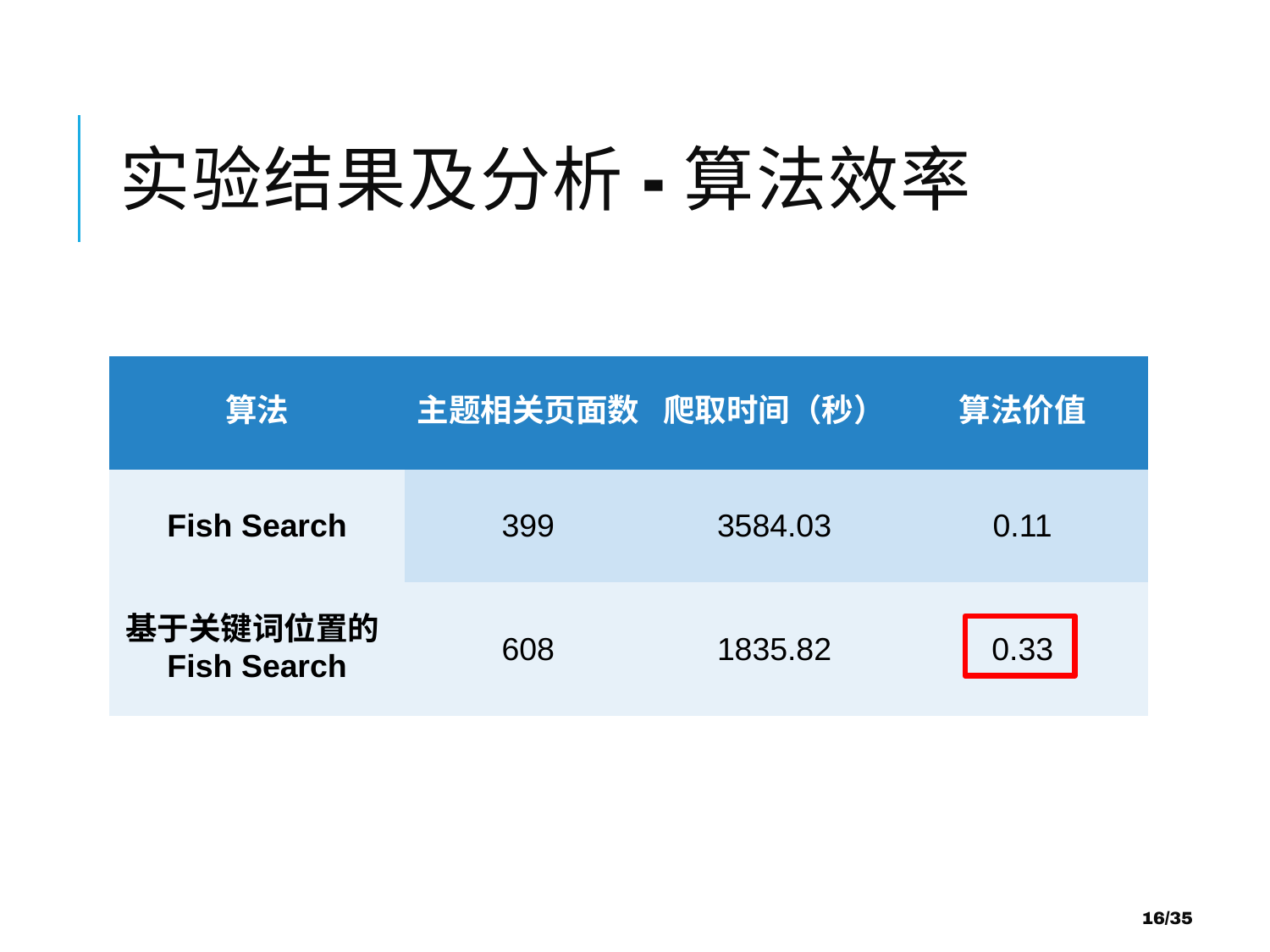

# 实验结果及分析-算法效率
| 算法 | 主题相关页面数 | 爬取时间（秒） | 算法价值 |
| --- | --- | --- | --- |
| Fish Search | 399 | 3584.03 | 0.11 |
| 基于关键词位置的Fish Search | 608 | 1835.82 | 0.33 |

16/35